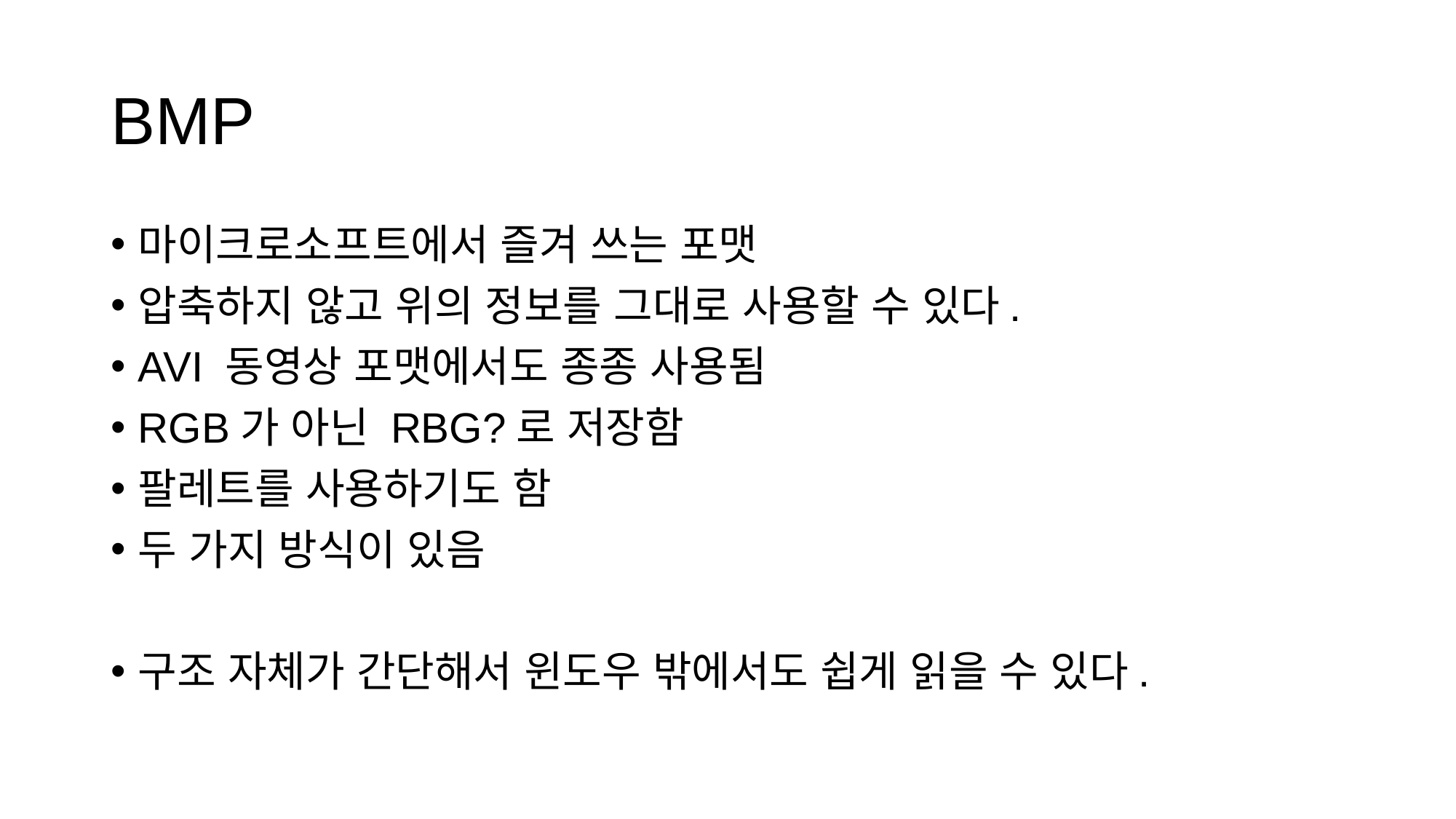

# BMP
마이크로소프트에서 즐겨 쓰는 포맷
압축하지 않고 위의 정보를 그대로 사용할 수 있다.
AVI 동영상 포맷에서도 종종 사용됨
RGB가 아닌 RBG?로 저장함
팔레트를 사용하기도 함
두 가지 방식이 있음

구조 자체가 간단해서 윈도우 밖에서도 쉽게 읽을 수 있다.